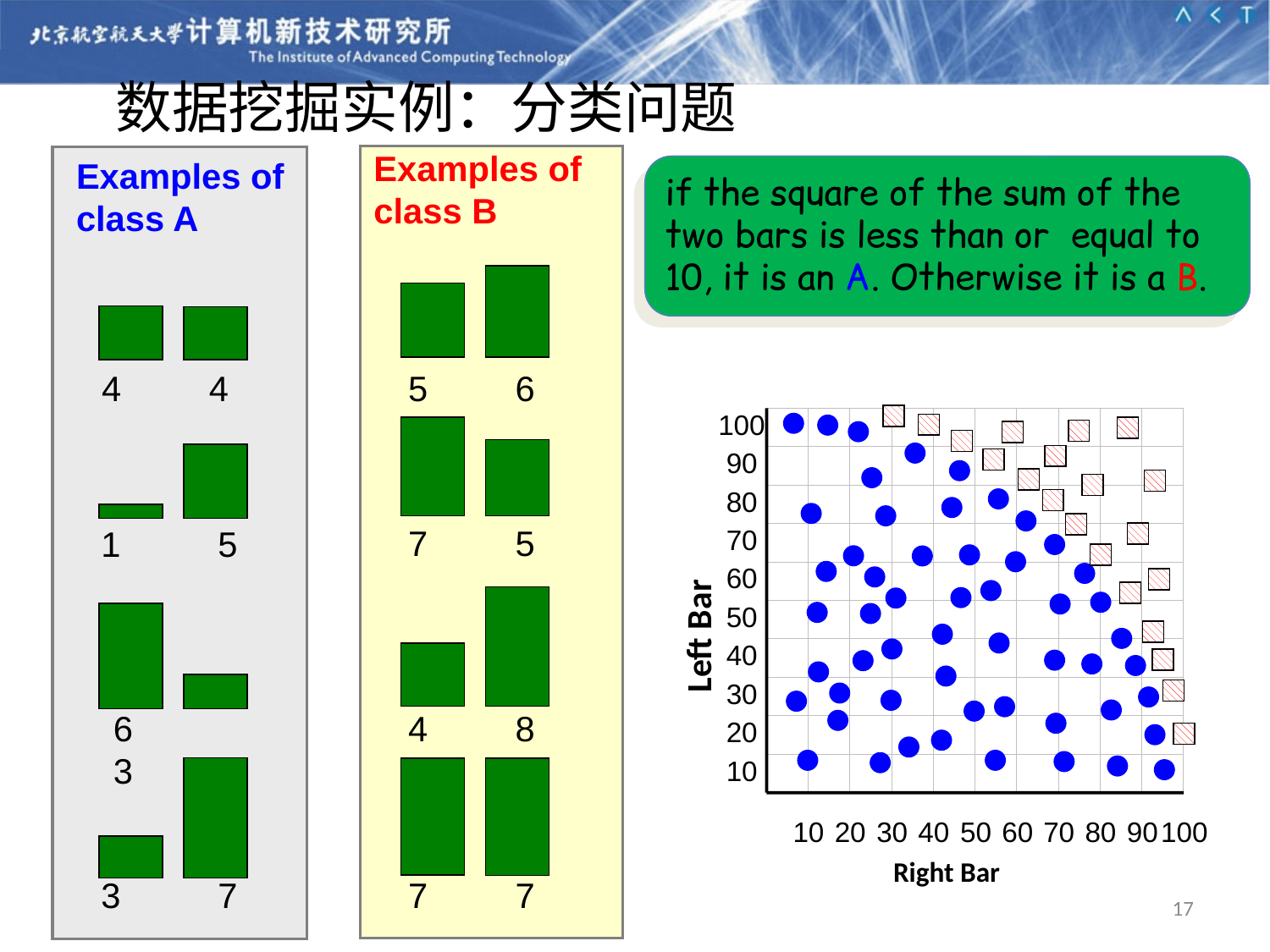

数据挖掘实例：分类问题
Examples of class B

Examples of class A
if the square of the sum of the two bars is less than or  equal to 10, it is an A. Otherwise it is a B.

5         6
7         5
4         8
7         7
4         4
100

90

80

70

60

Left Bar
50

40

30

20

10

10
20
30
40
50
60
70
80
100
90
Right Bar

1          5

6         3

3          7
17